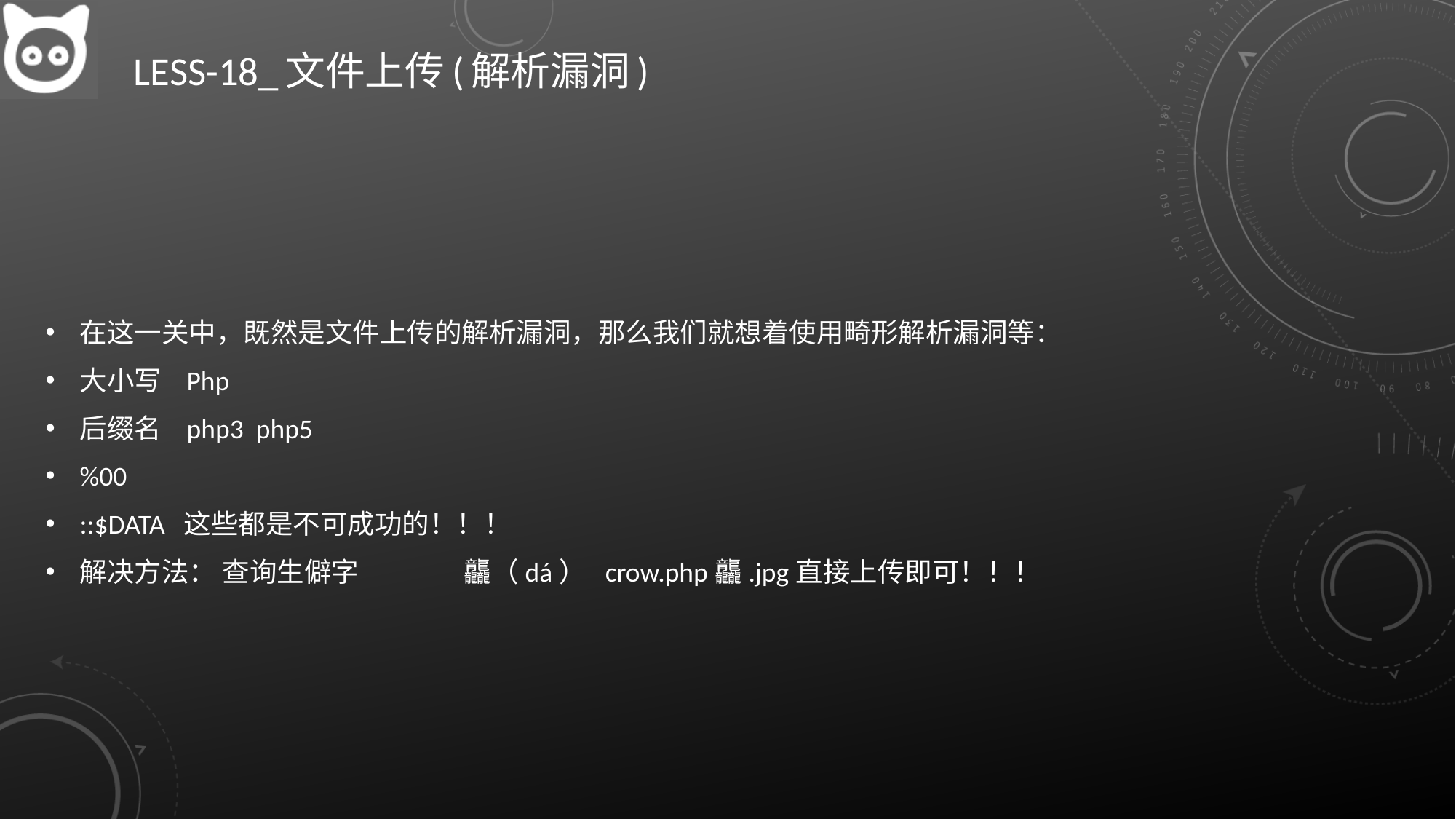

# Less-18_文件上传(解析漏洞)
在这一关中，既然是文件上传的解析漏洞，那么我们就想着使用畸形解析漏洞等：
大小写   Php
后缀名   php3  php5
%00
::$DATA  这些都是不可成功的！！！
解决方法： 查询生僻字                 龘（dá）  crow.php龘.jpg直接上传即可！！！